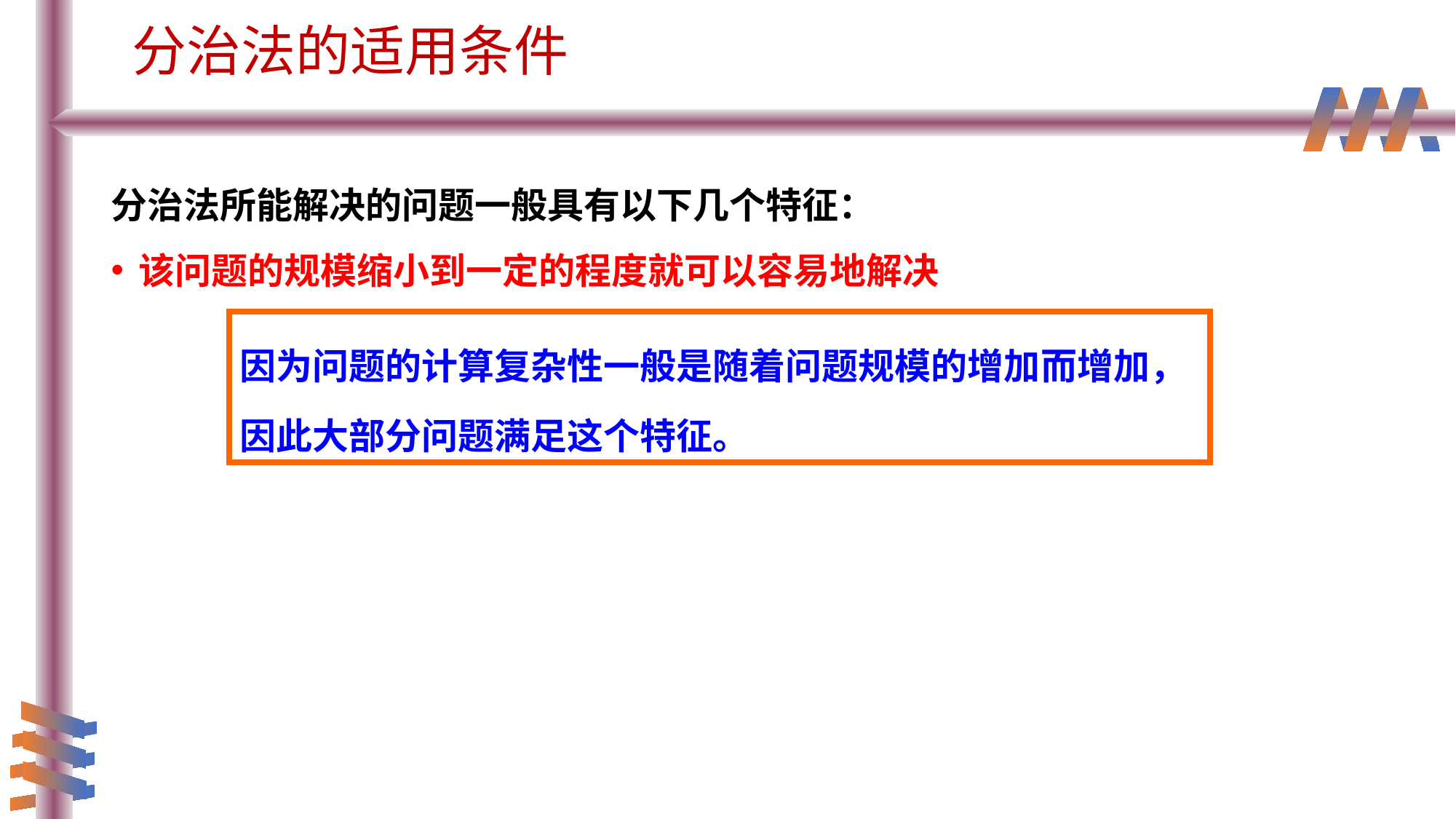

分治法的适用条件
分治法所能解决的问题一般具有以下几个特征：
该问题的规模缩小到一定的程度就可以容易地解决
因为问题的计算复杂性一般是随着问题规模的增加而增加，因此大部分问题满足这个特征。